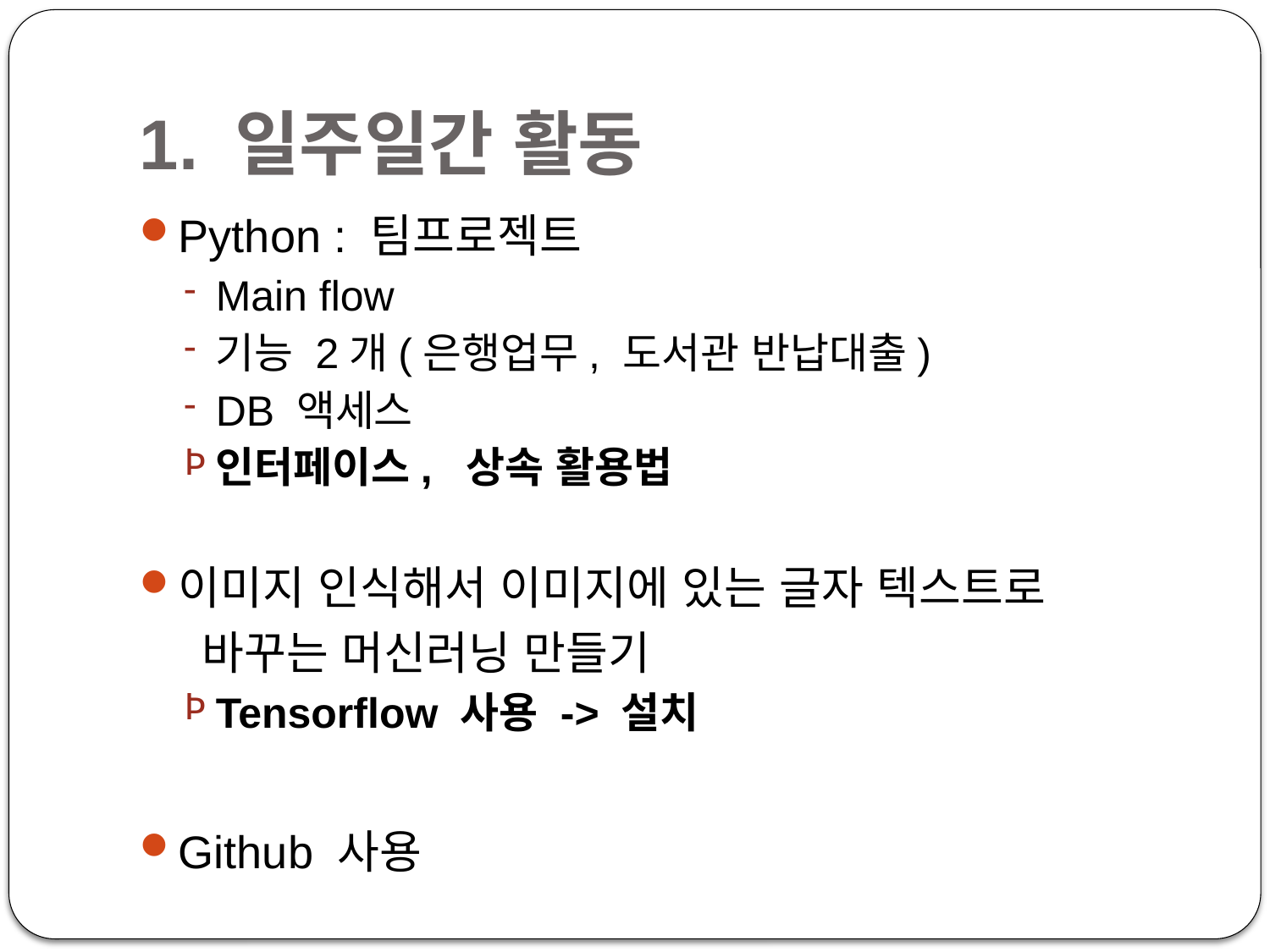

# 1. 일주일간 활동
Python : 팀프로젝트
Main flow
기능 2개(은행업무, 도서관 반납대출)
DB 액세스
인터페이스,  상속 활용법

이미지 인식해서 이미지에 있는 글자 텍스트로
    바꾸는 머신러닝 만들기
Tensorflow 사용 -> 설치

Github 사용